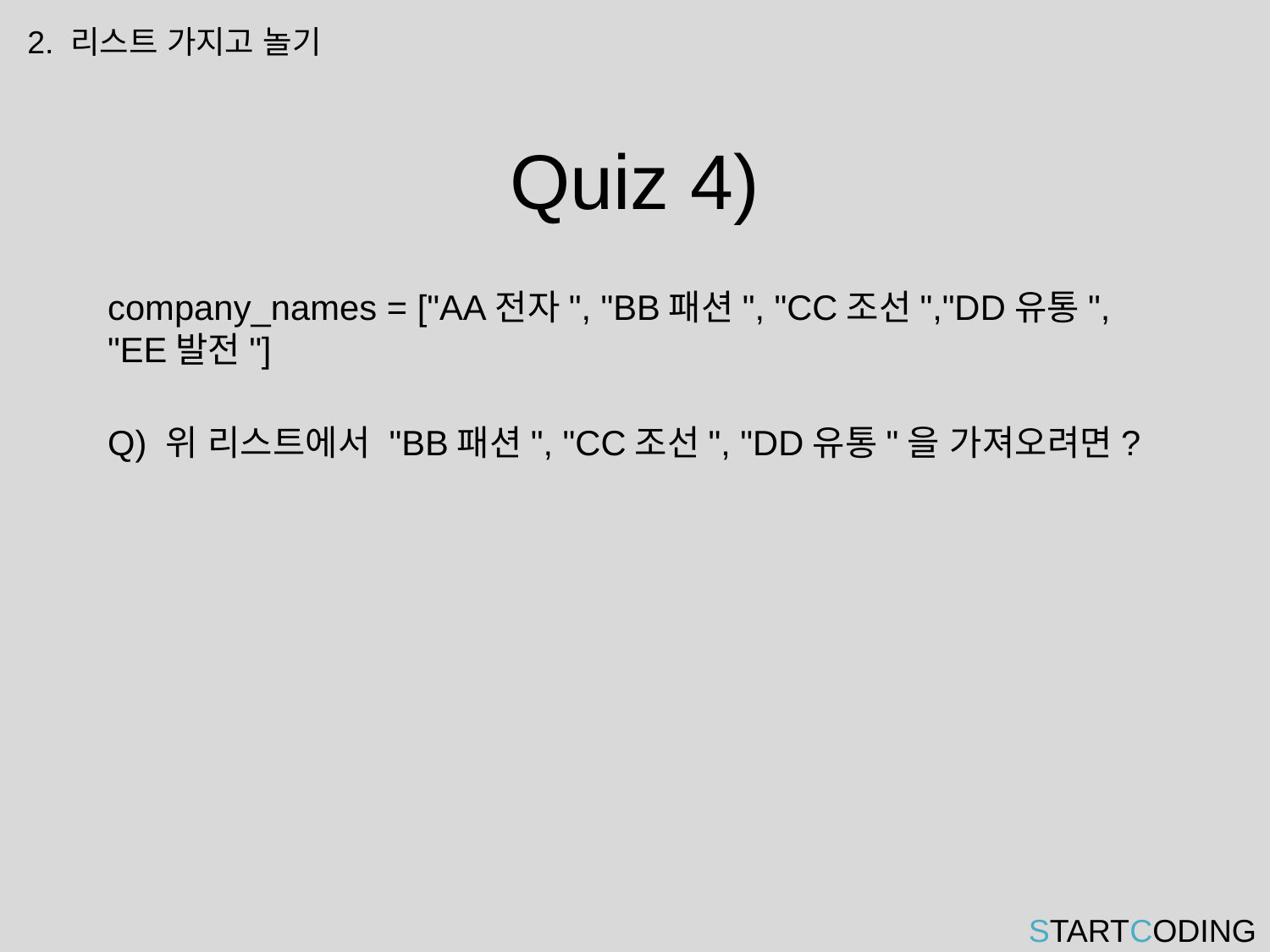

2. 리스트 가지고 놀기
# Quiz 4)

company_names = ["AA전자", "BB패션", "CC조선","DD유통", "EE발전"]

Q) 위 리스트에서 "BB패션", "CC조선", "DD유통"을 가져오려면?
STARTCODING